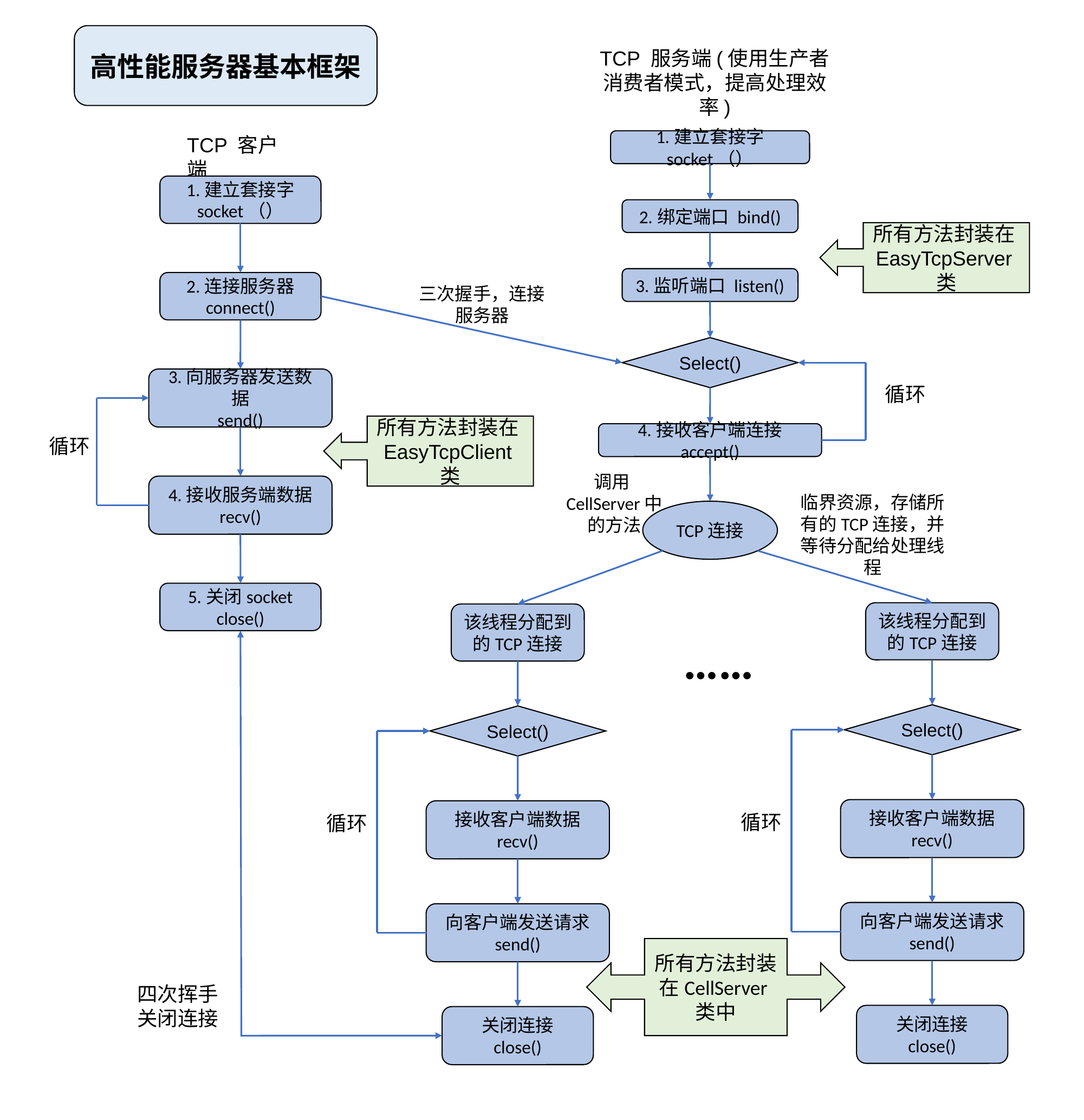

高性能服务器基本框架
TCP 服务端(使用生产者消费者模式，提高处理效率)
TCP 客户端
1.建立套接字 socket（）
1.建立套接字
socket（）
2.绑定端口 bind()
所有方法封装在EasyTcpServer类
3.监听端口 listen()
2.连接服务器
connect()
三次握手，连接服务器
Select()
3.向服务器发送数据
send()
循环
所有方法封装在EasyTcpClient类
4.接收客户端连接 accept()
循环
调用CellServer中的方法
4.接收服务端数据
recv()
临界资源，存储所有的TCP连接，并等待分配给处理线程
TCP连接
5.关闭socket
close()
该线程分配到的TCP连接
该线程分配到的TCP连接
……
Select()
Select()
接收客户端数据
recv()
接收客户端数据
recv()
循环
循环
向客户端发送请求
send()
向客户端发送请求
send()

所有方法封装在CellServer类中

四次挥手关闭连接
关闭连接
close()
关闭连接
close()